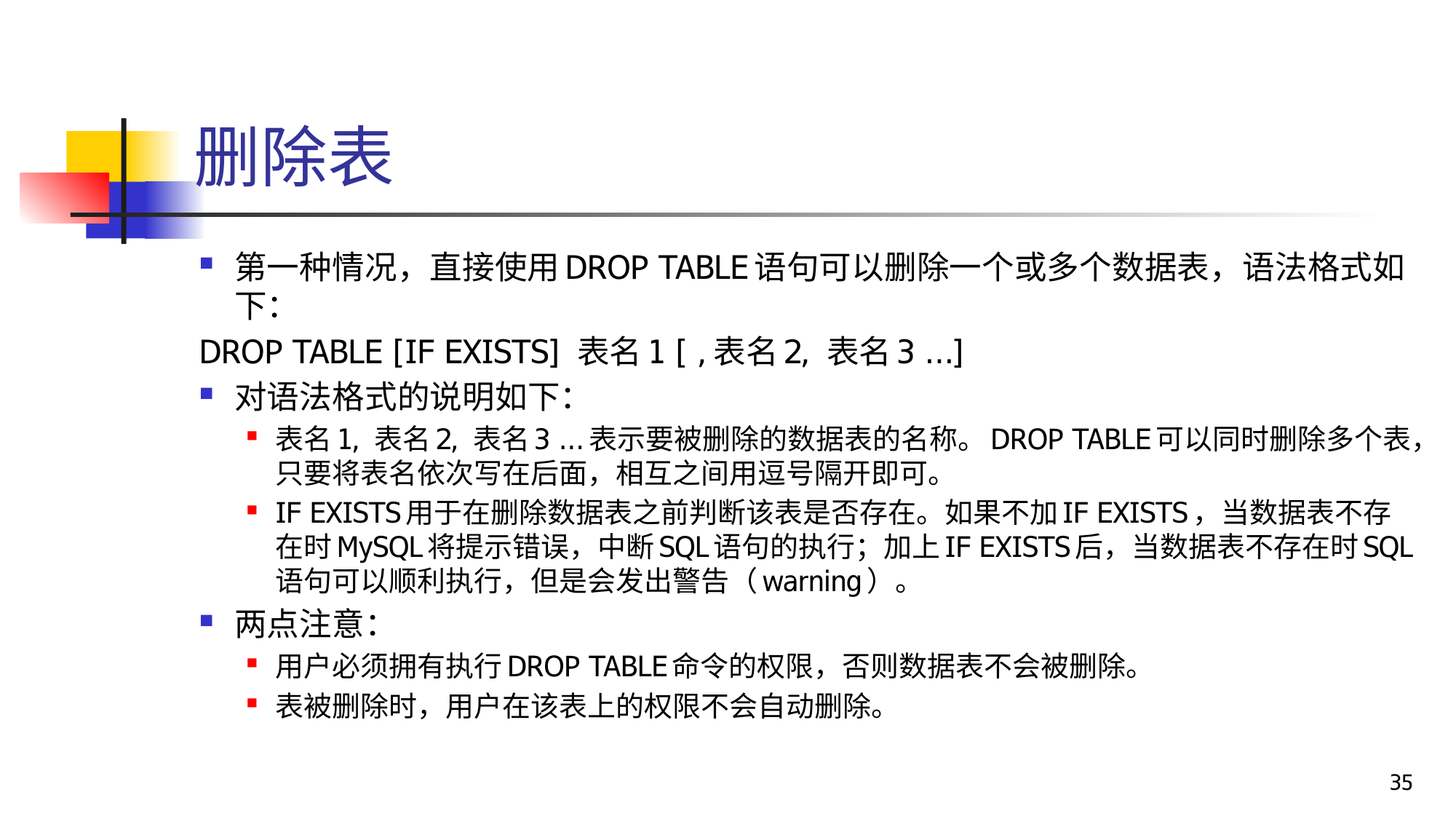

# 删除表
第一种情况，直接使用DROP TABLE语句可以删除一个或多个数据表，语法格式如下：
DROP TABLE [IF EXISTS] 表名1 [ ,表名2, 表名3 ...]
对语法格式的说明如下：
表名1, 表名2, 表名3 ...表示要被删除的数据表的名称。DROP TABLE可以同时删除多个表，只要将表名依次写在后面，相互之间用逗号隔开即可。
IF EXISTS用于在删除数据表之前判断该表是否存在。如果不加IF EXISTS，当数据表不存在时MySQL将提示错误，中断SQL语句的执行；加上IF EXISTS后，当数据表不存在时SQL语句可以顺利执行，但是会发出警告（warning）。
两点注意：
用户必须拥有执行DROP TABLE命令的权限，否则数据表不会被删除。
表被删除时，用户在该表上的权限不会自动删除。

35